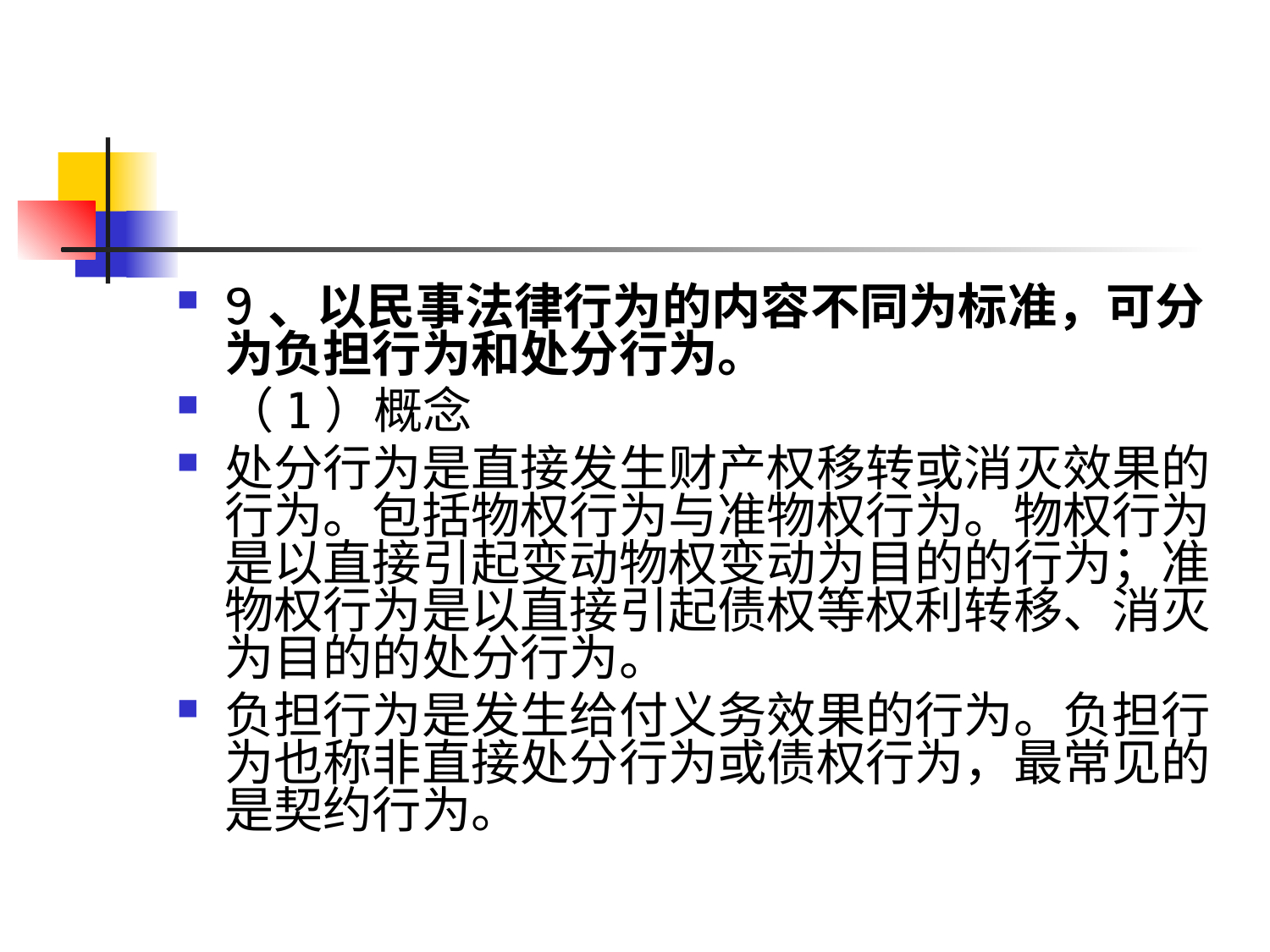

#
9、以民事法律行为的内容不同为标准，可分为负担行为和处分行为。
（1）概念
处分行为是直接发生财产权移转或消灭效果的行为。包括物权行为与准物权行为。物权行为是以直接引起变动物权变动为目的的行为；准物权行为是以直接引起债权等权利转移、消灭为目的的处分行为。
负担行为是发生给付义务效果的行为。负担行为也称非直接处分行为或债权行为，最常见的是契约行为。